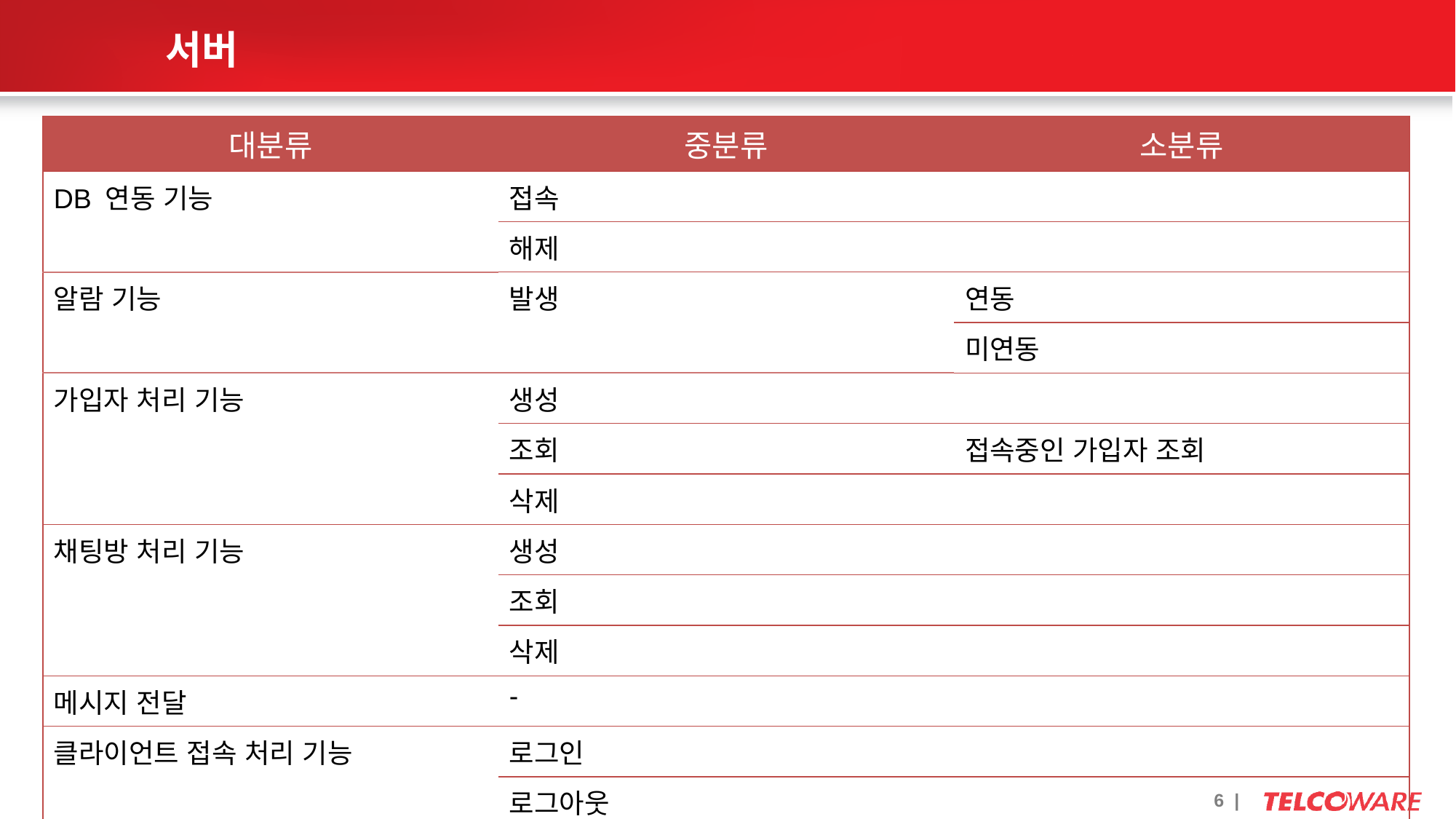

# 서버
| 대분류 | 중분류 | 소분류 |
| --- | --- | --- |
| DB 연동 기능 | 접속 |  |
|  | 해제 |  |
| 알람 기능 | 발생 | 연동 |
|  |  | 미연동 |
| 가입자 처리 기능 | 생성 |  |
|  | 조회 | 접속중인 가입자 조회 |
|  | 삭제 |  |
| 채팅방 처리 기능 | 생성 |  |
|  | 조회 |  |
|  | 삭제 |  |
| 메시지 전달 | - |  |
| 클라이언트 접속 처리 기능 | 로그인 |  |
|  | 로그아웃 |  |
| 메시지, 접속 처리 통계 기능 | 조회 |  |
|  | 누적 |  |